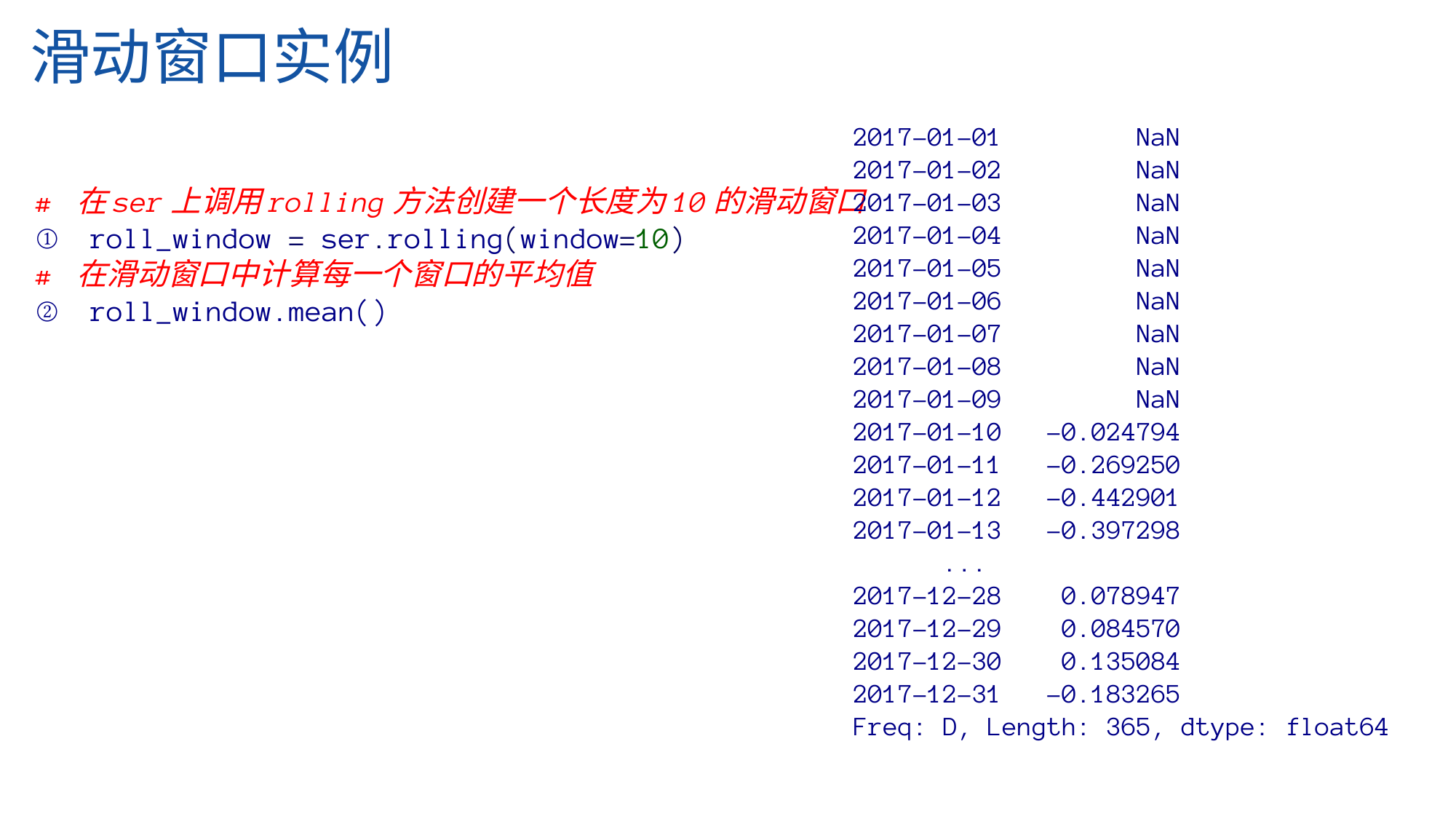

滑动窗口实例
2017-01-01         NaN
2017-01-02         NaN
2017-01-03         NaN
2017-01-04         NaN
2017-01-05         NaN
2017-01-06         NaN
2017-01-07         NaN
2017-01-08         NaN
2017-01-09         NaN
2017-01-10   -0.024794
2017-01-11   -0.269250
2017-01-12   -0.442901
2017-01-13   -0.397298
      ...
2017-12-28    0.078947
2017-12-29    0.084570
2017-12-30    0.135084
2017-12-31   -0.183265
Freq: D, Length: 365, dtype: float64
# 在ser上调用rolling方法创建一个长度为10的滑动窗口
roll_window = ser.rolling(window=10)
# 在滑动窗口中计算每一个窗口的平均值
roll_window.mean()